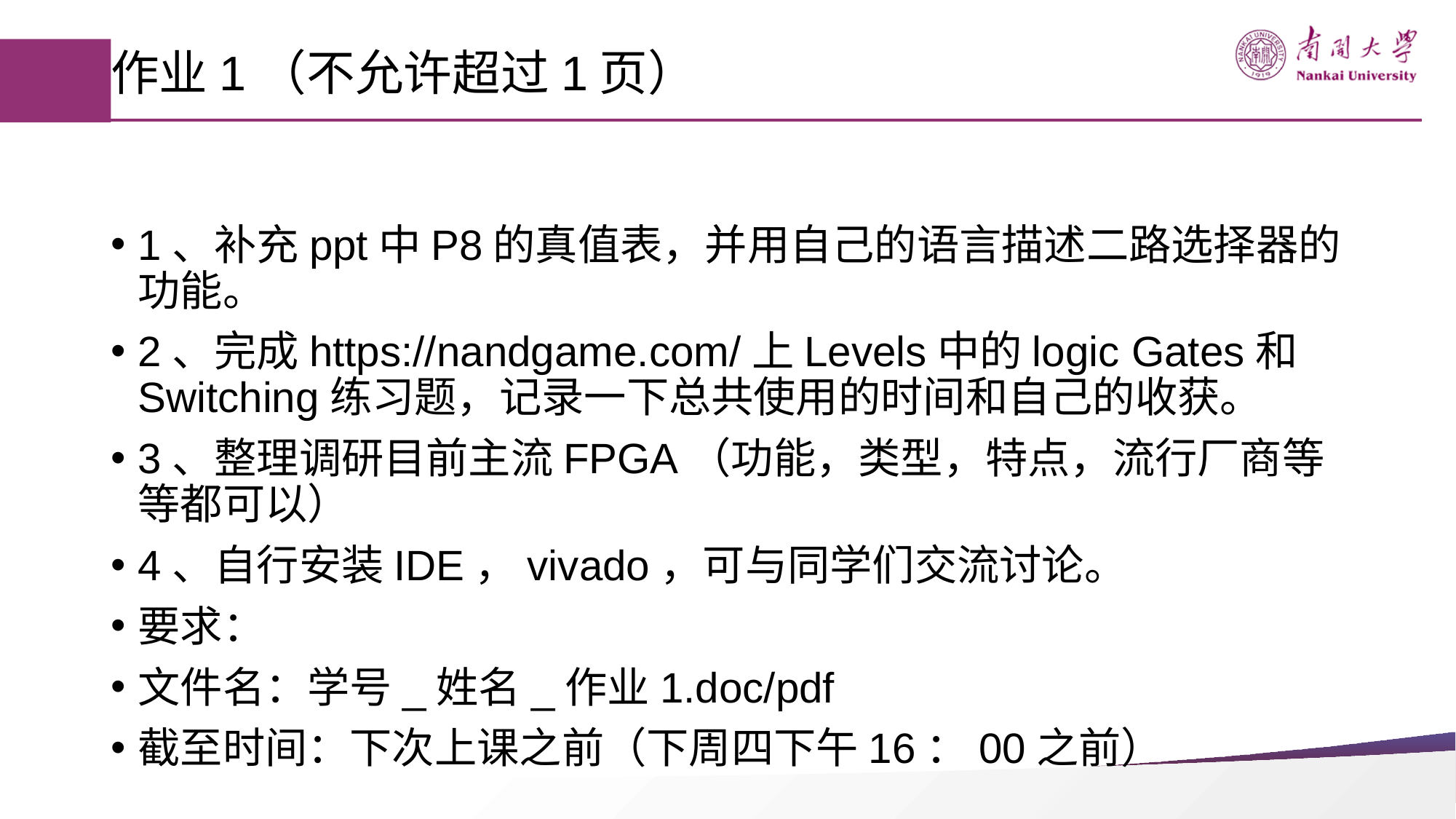

作业1（不允许超过1页）
1、补充ppt中P8的真值表，并用自己的语言描述二路选择器的功能。
2、完成https://nandgame.com/上Levels中的logic Gates和Switching练习题，记录一下总共使用的时间和自己的收获。
3、整理调研目前主流FPGA（功能，类型，特点，流行厂商等等都可以）
4、自行安装IDE，vivado，可与同学们交流讨论。
要求：
文件名：学号_姓名_作业1.doc/pdf
截至时间：下次上课之前（下周四下午16：00之前）